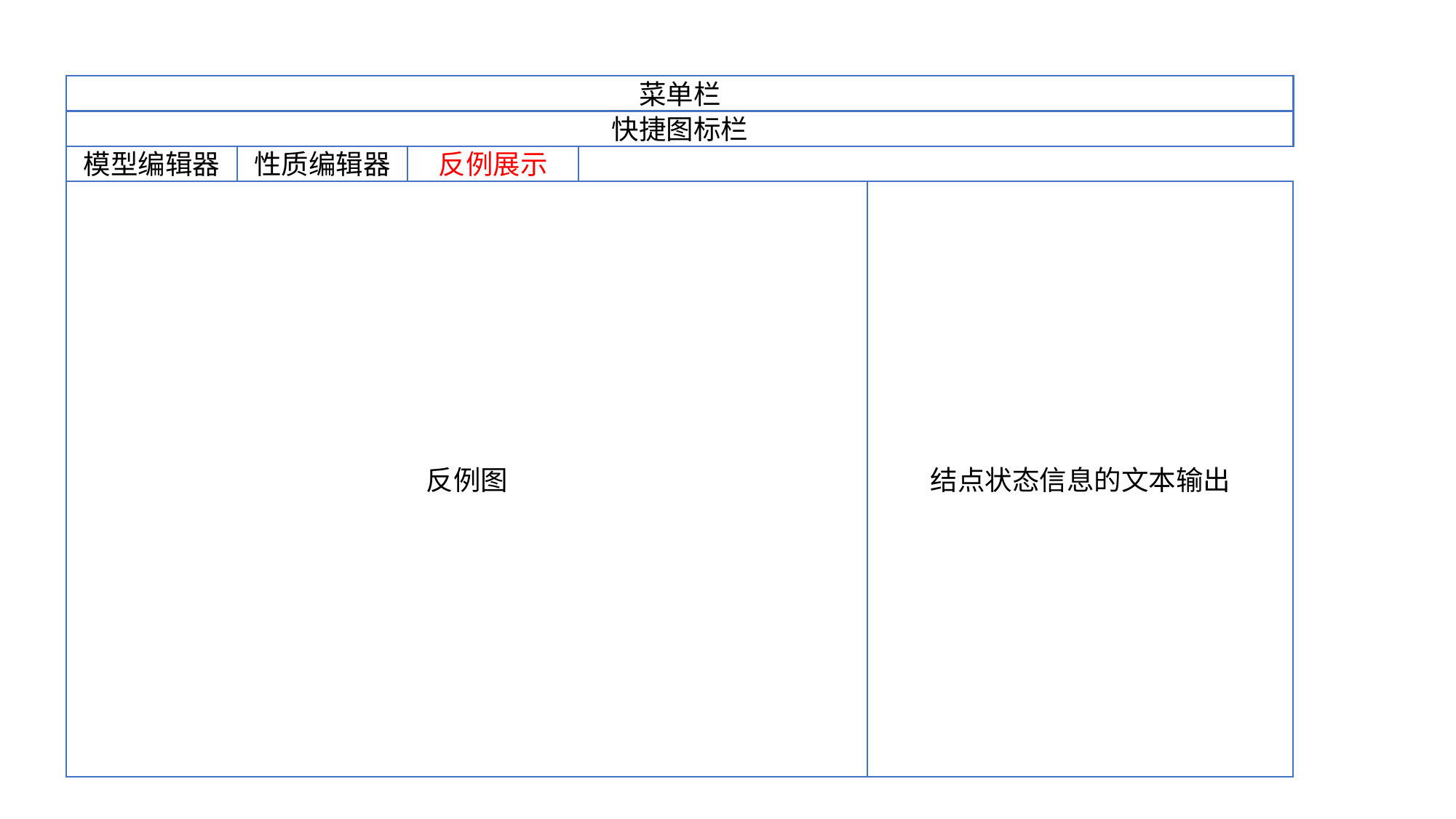

菜单栏
快捷图标栏
性质编辑器
反例展示
模型编辑器
结点状态信息的文本输出
反例图